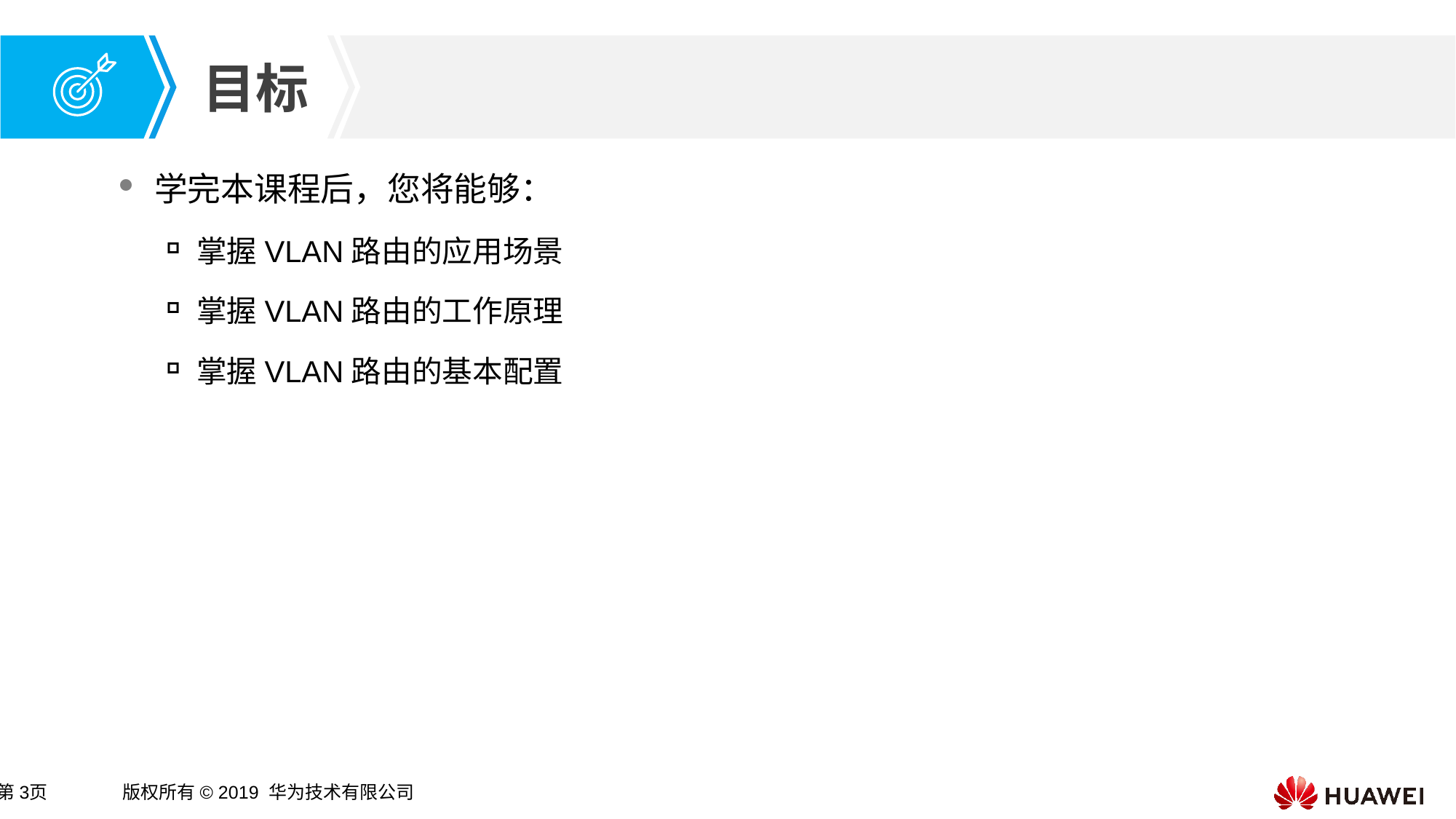

学完本课程后，您将能够：
掌握VLAN路由的应用场景
掌握VLAN路由的工作原理
掌握VLAN路由的基本配置